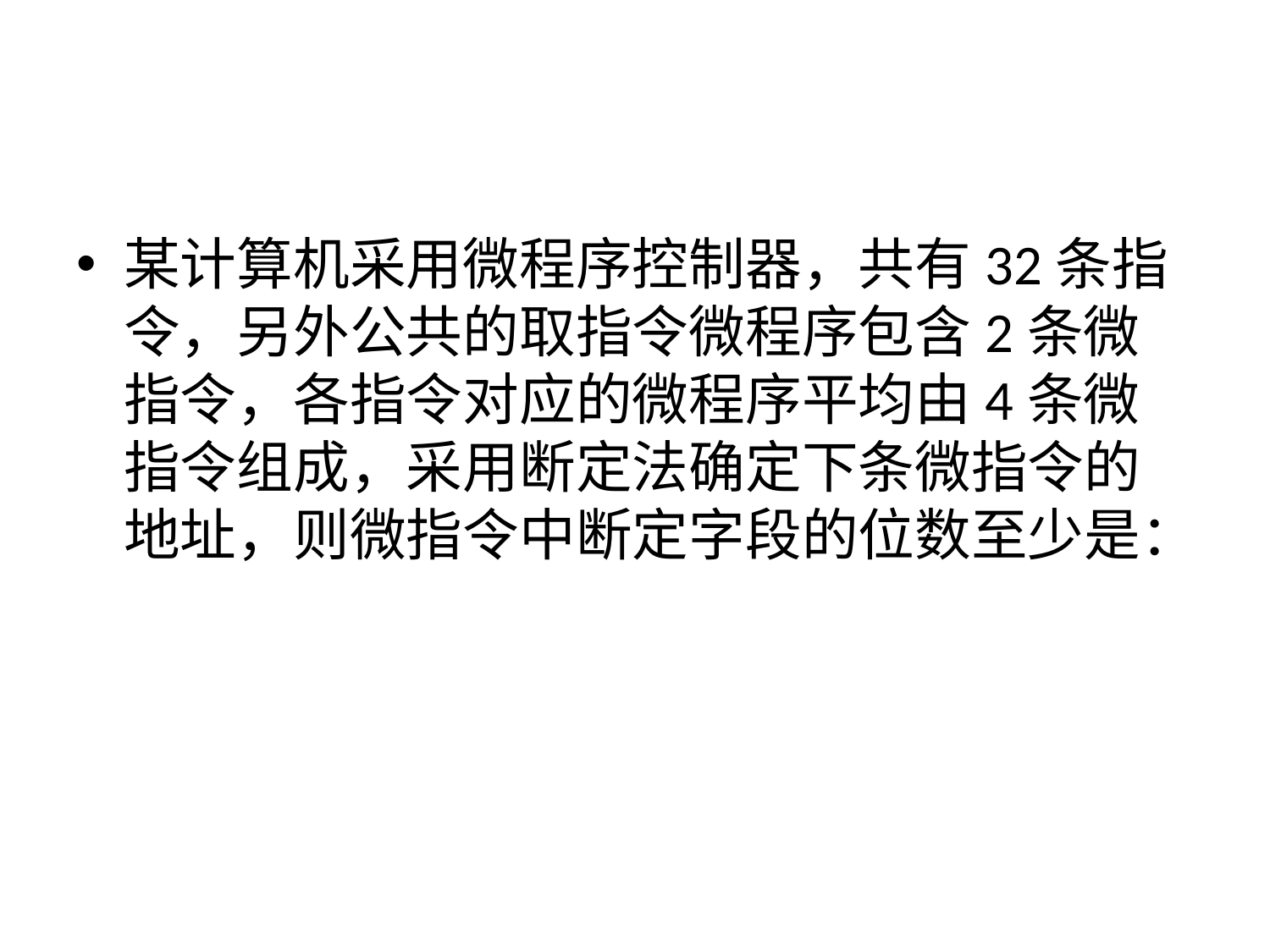

#
某计算机采用微程序控制器，共有32条指令，另外公共的取指令微程序包含2条微指令，各指令对应的微程序平均由4条微指令组成，采用断定法确定下条微指令的地址，则微指令中断定字段的位数至少是：